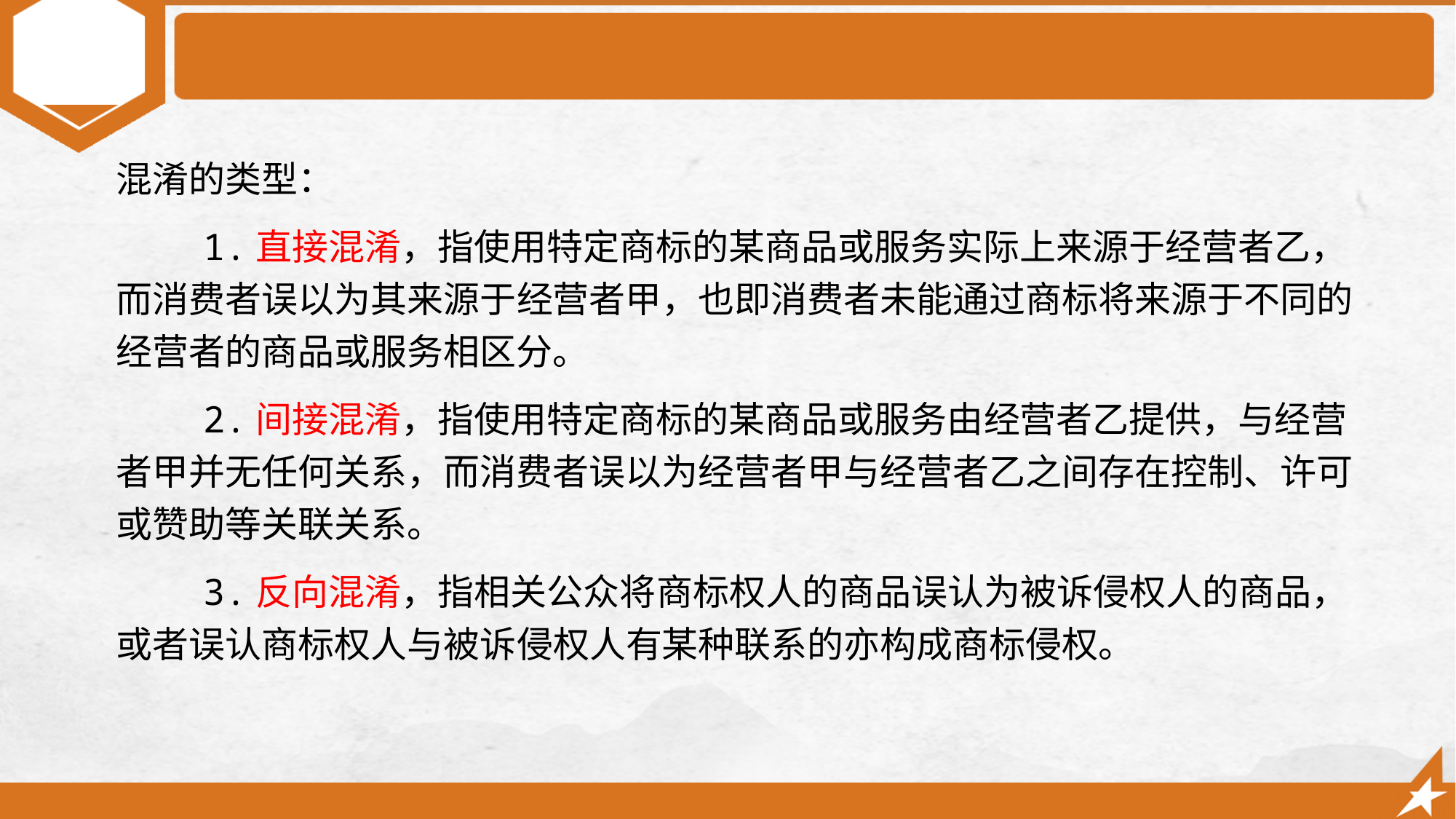

混淆的类型：
    1.直接混淆，指使用特定商标的某商品或服务实际上来源于经营者乙，而消费者误以为其来源于经营者甲，也即消费者未能通过商标将来源于不同的经营者的商品或服务相区分。
    2.间接混淆，指使用特定商标的某商品或服务由经营者乙提供，与经营者甲并无任何关系，而消费者误以为经营者甲与经营者乙之间存在控制、许可或赞助等关联关系。
    3.反向混淆，指相关公众将商标权人的商品误认为被诉侵权人的商品，或者误认商标权人与被诉侵权人有某种联系的亦构成商标侵权。